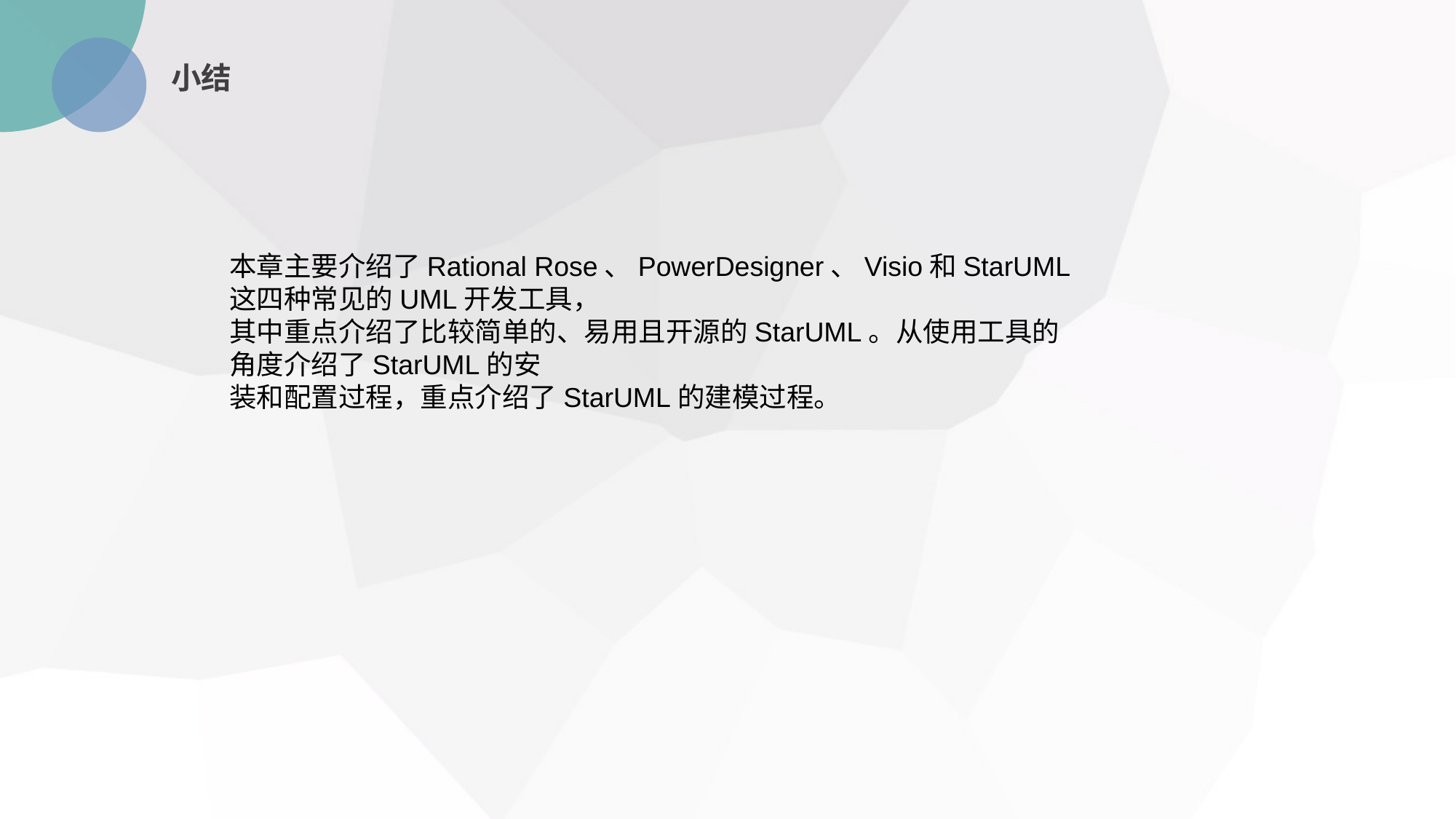

小结
本章主要介绍了Rational Rose、PowerDesigner、Visio和StarUML这四种常见的UML开发工具，
其中重点介绍了比较简单的、易用且开源的StarUML。从使用工具的角度介绍了StarUML的安
装和配置过程，重点介绍了StarUML的建模过程。